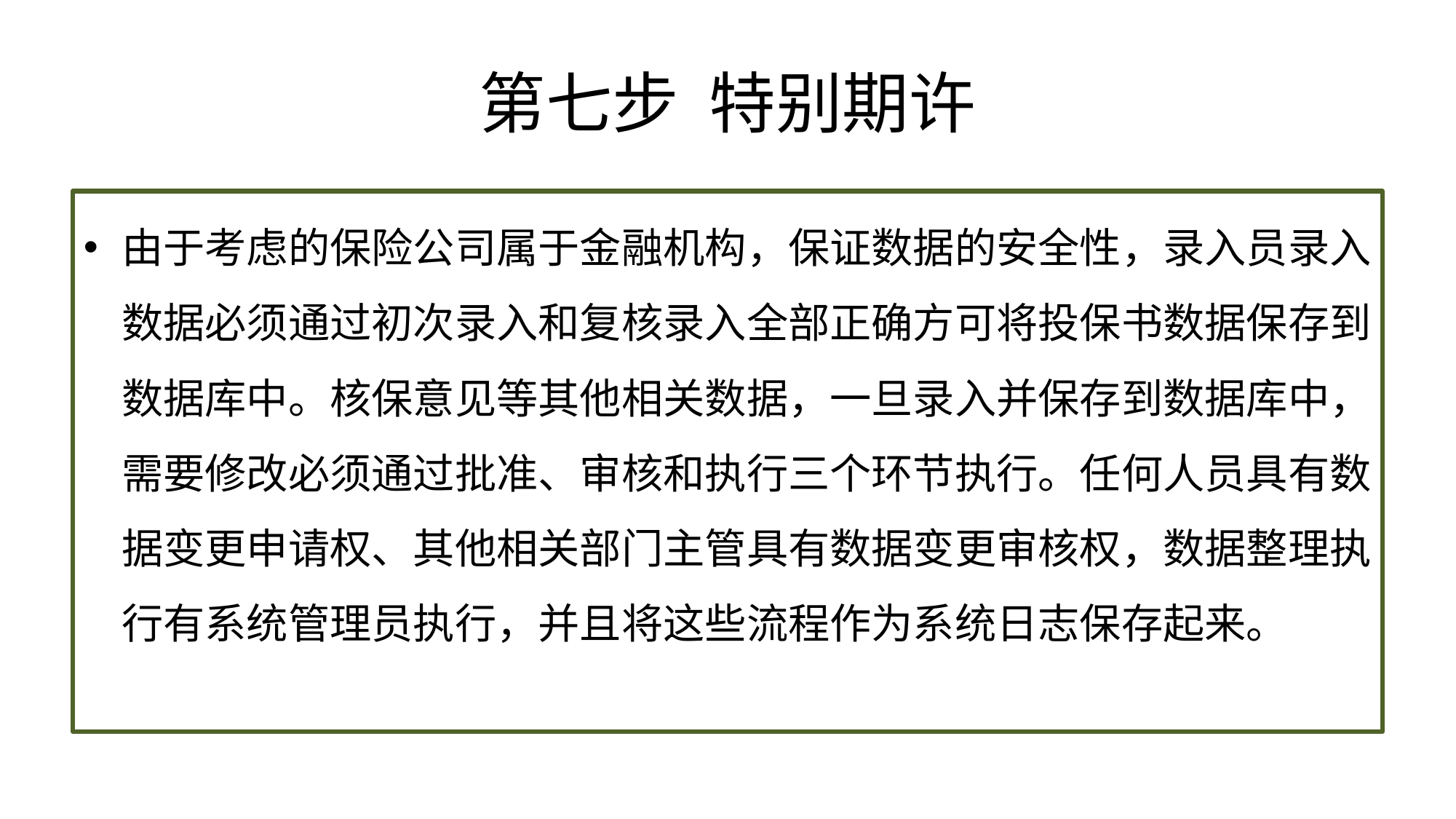

# 第七步  特别期许
由于考虑的保险公司属于金融机构，保证数据的安全性，录入员录入数据必须通过初次录入和复核录入全部正确方可将投保书数据保存到数据库中。核保意见等其他相关数据，一旦录入并保存到数据库中，需要修改必须通过批准、审核和执行三个环节执行。任何人员具有数据变更申请权、其他相关部门主管具有数据变更审核权，数据整理执行有系统管理员执行，并且将这些流程作为系统日志保存起来。